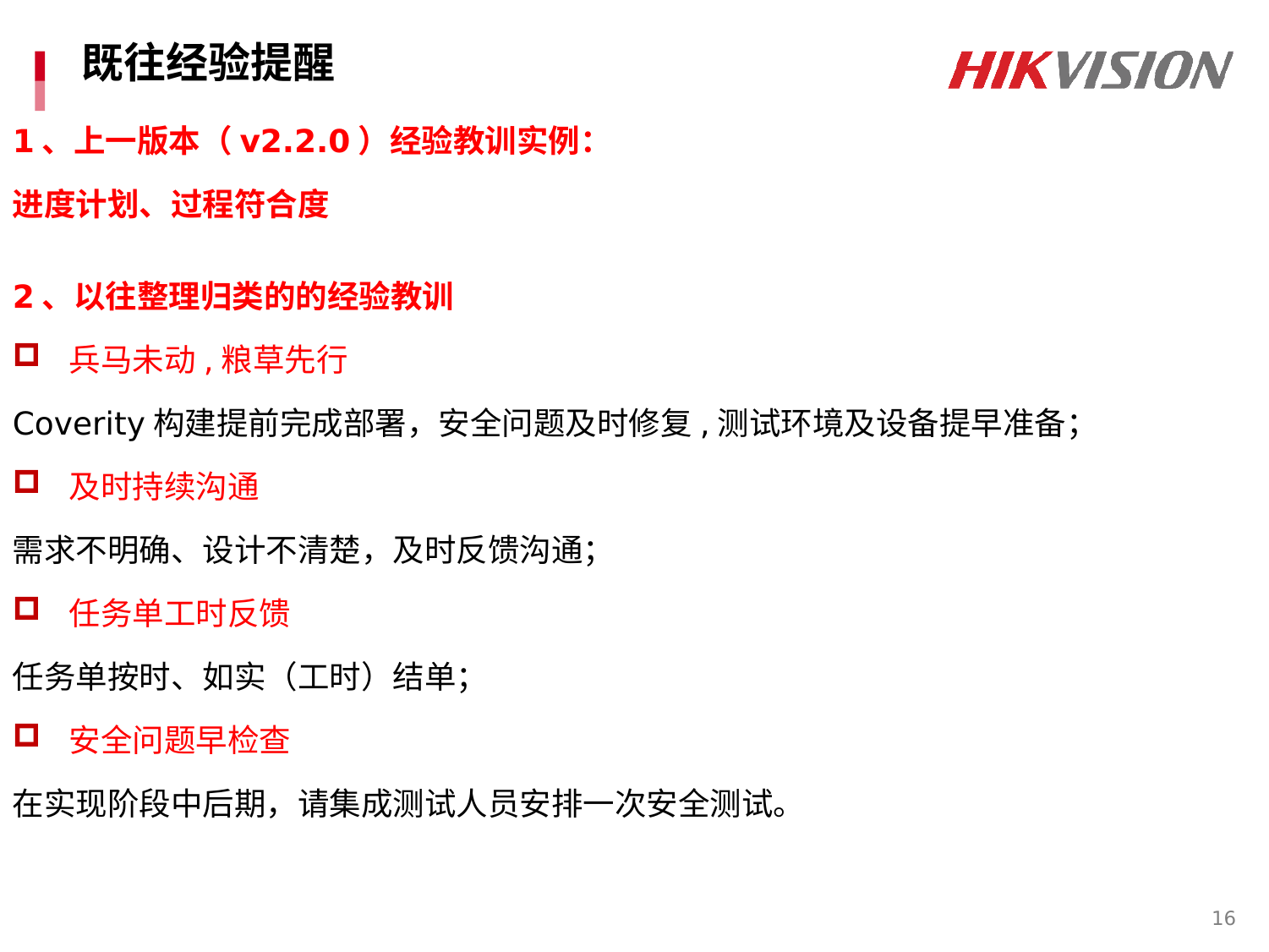

# 既往经验提醒
1、上一版本（v2.2.0）经验教训实例：
进度计划、过程符合度
2、以往整理归类的的经验教训
兵马未动,粮草先行
Coverity构建提前完成部署，安全问题及时修复,测试环境及设备提早准备；
及时持续沟通
需求不明确、设计不清楚，及时反馈沟通；
任务单工时反馈
任务单按时、如实（工时）结单；
安全问题早检查
在实现阶段中后期，请集成测试人员安排一次安全测试。